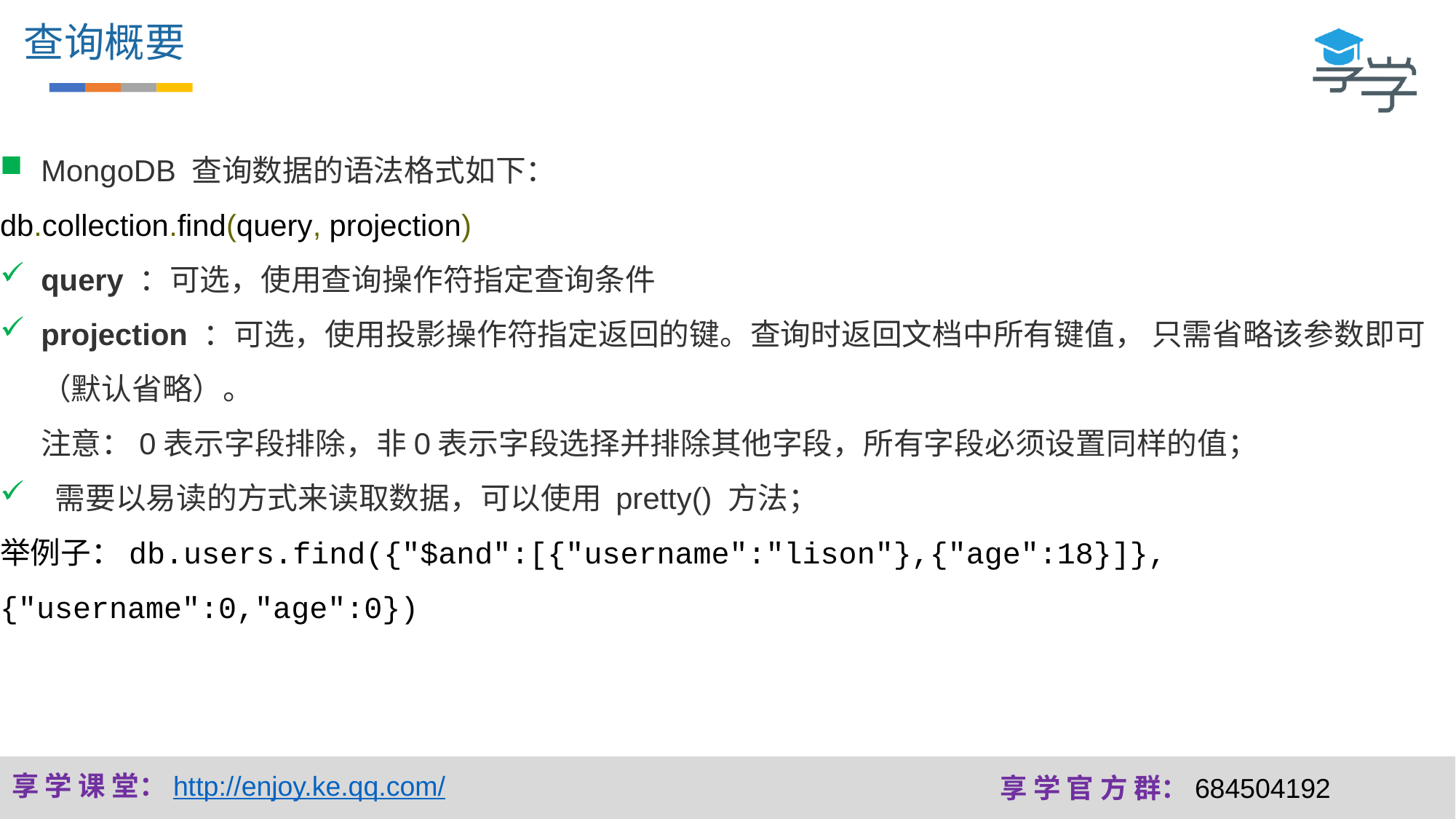

查询概要

MongoDB 查询数据的语法格式如下：
db.collection.find(query, projection)
query ：可选，使用查询操作符指定查询条件
projection ：可选，使用投影操作符指定返回的键。查询时返回文档中所有键值， 只需省略该参数即可（默认省略）。
     注意：0表示字段排除，非0表示字段选择并排除其他字段，所有字段必须设置同样的值；
 需要以易读的方式来读取数据，可以使用 pretty() 方法；
举例子：db.users.find({"$and":[{"username":"lison"},{"age":18}]},{"username":0,"age":0})